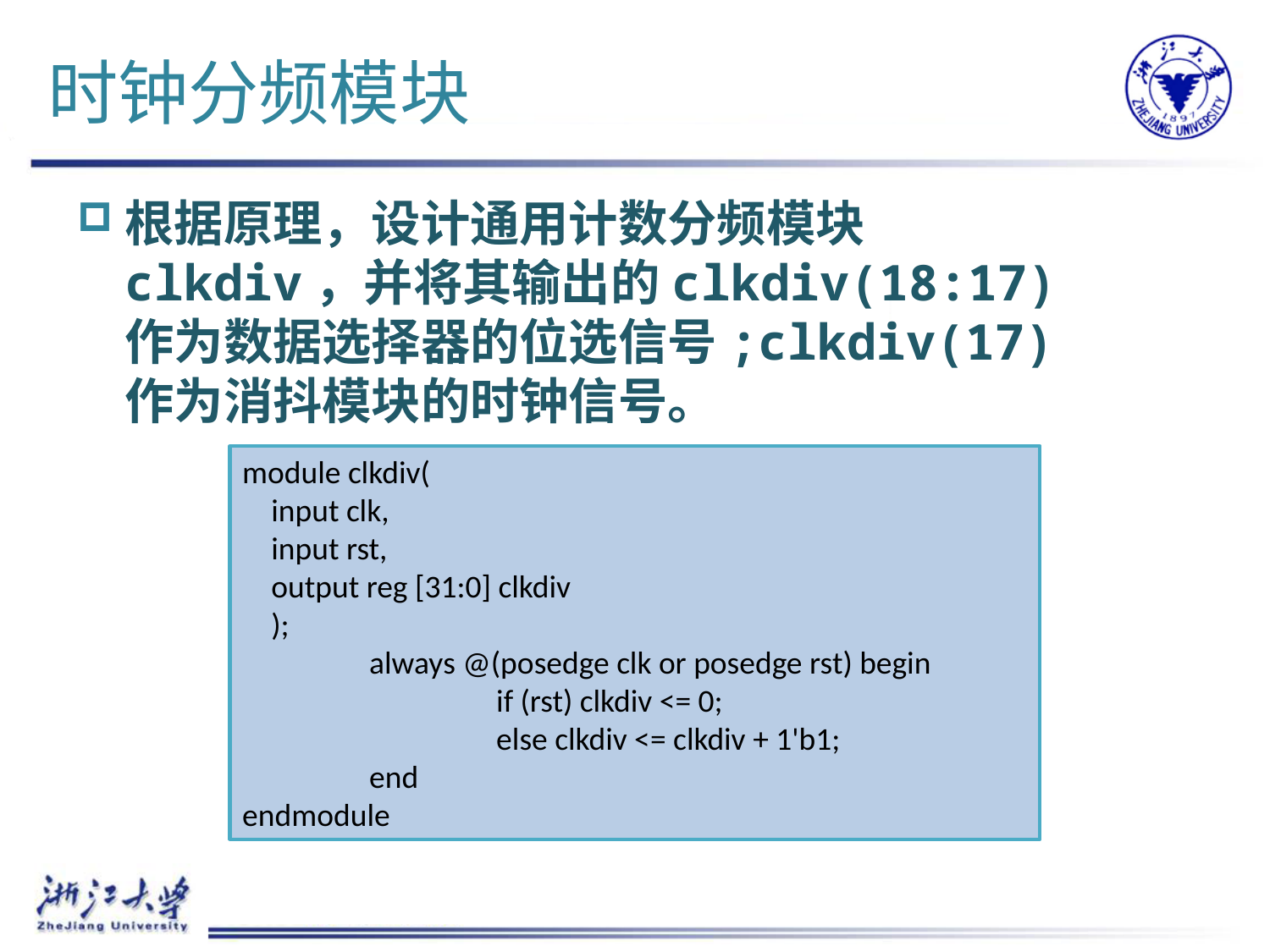

时钟分频模块
根据原理，设计通用计数分频模块clkdiv，并将其输出的clkdiv(18:17)作为数据选择器的位选信号;clkdiv(17)作为消抖模块的时钟信号。
module clkdiv(
    input clk,
    input rst,
    output reg [31:0] clkdiv
    );
	always @(posedge clk or posedge rst) begin
		if (rst) clkdiv <= 0;
		else clkdiv <= clkdiv + 1'b1;
	end
endmodule